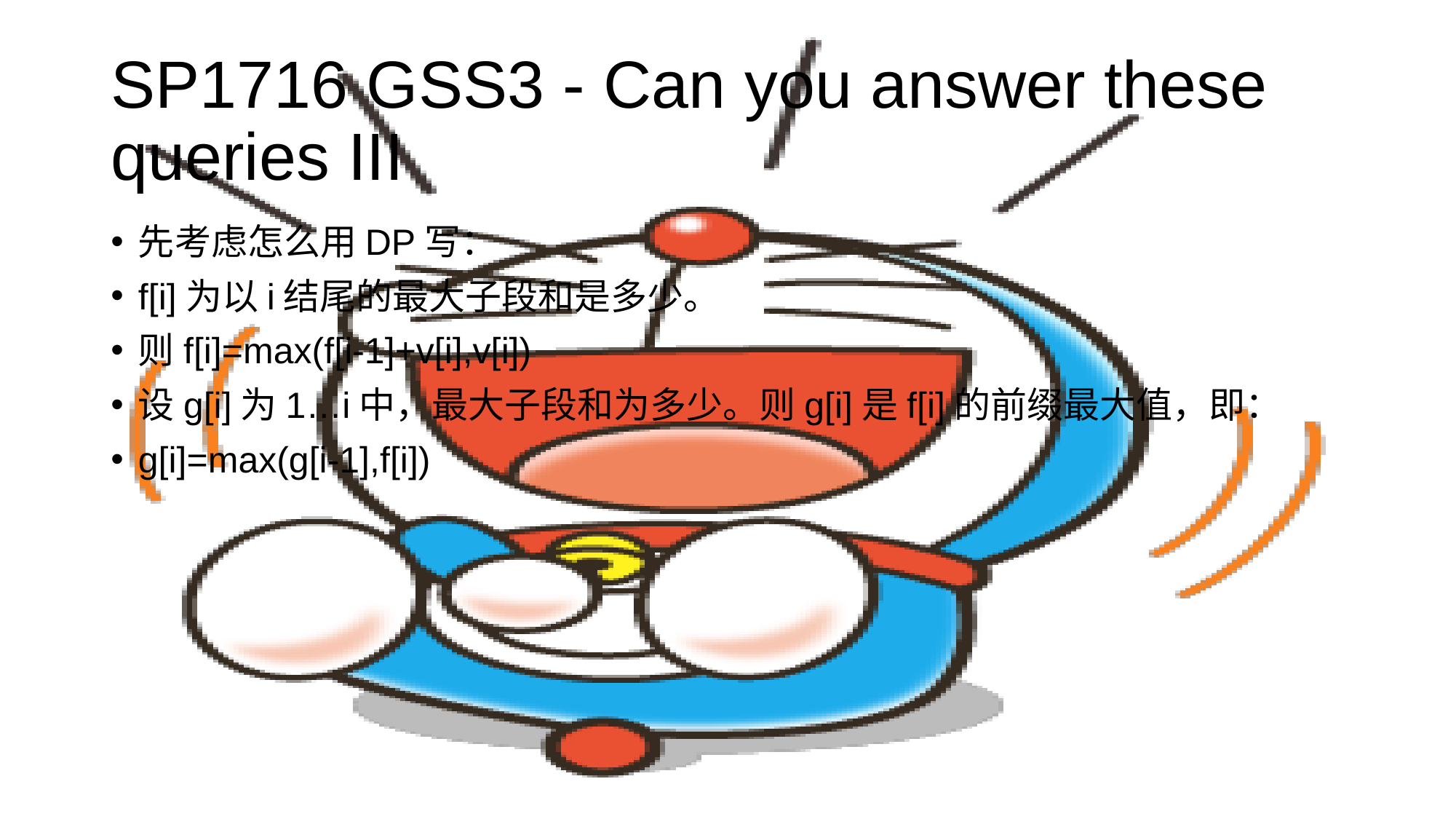

# SP1716 GSS3 - Can you answer these queries III
先考虑怎么用DP写：
f[i]为以i结尾的最大子段和是多少。
则f[i]=max(f[i-1]+v[i],v[i])
设g[i]为1…i中，最大子段和为多少。则g[i]是f[i]的前缀最大值，即：
g[i]=max(g[i-1],f[i])